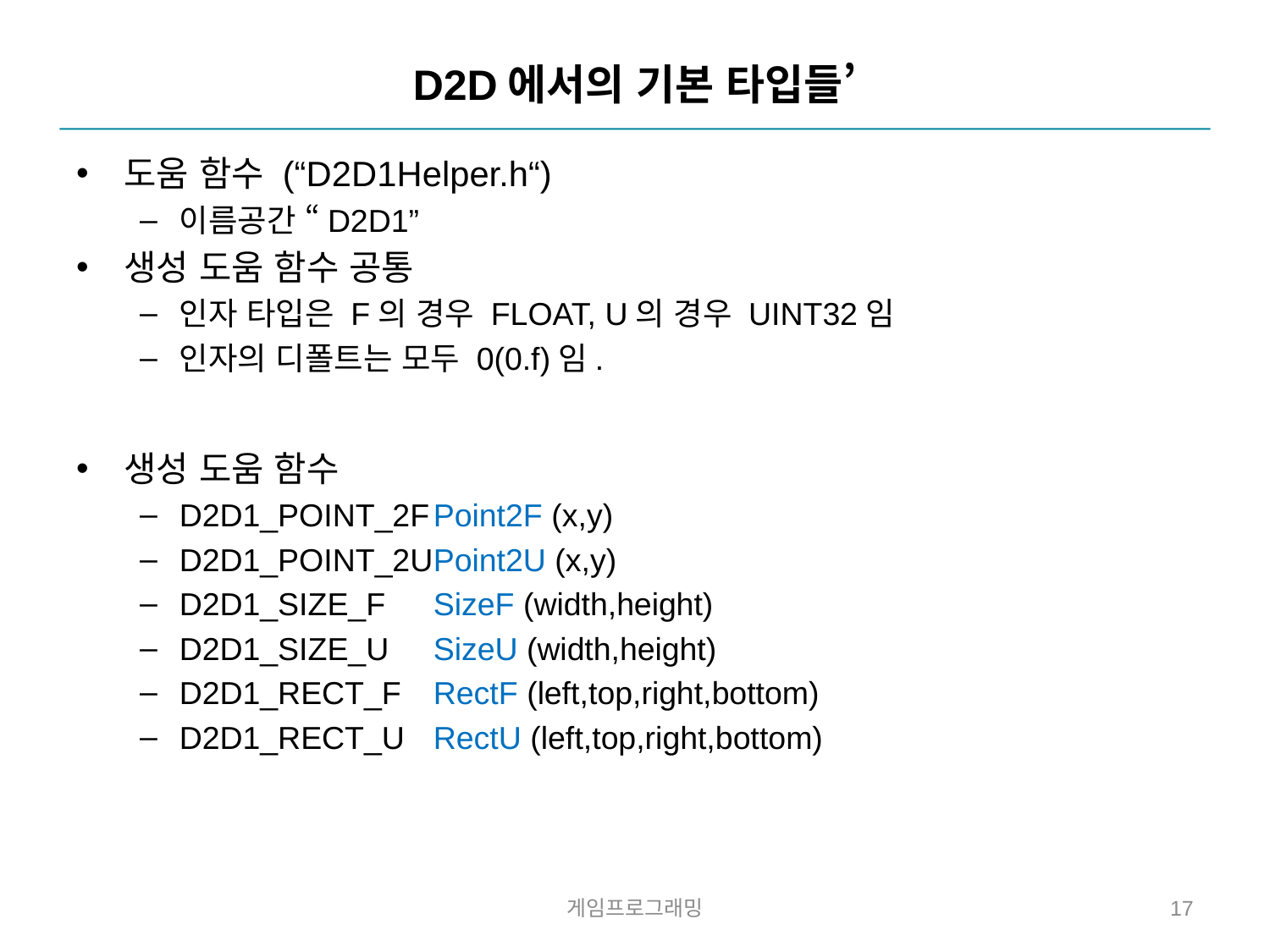

# D2D에서의 기본 타입들’
도움 함수 (“D2D1Helper.h“)
이름공간 “D2D1”
생성 도움 함수 공통
인자 타입은 F의 경우 FLOAT, U의 경우 UINT32임
인자의 디폴트는 모두 0(0.f)임.

생성 도움 함수
D2D1_POINT_2F	Point2F (x,y)
D2D1_POINT_2U	Point2U (x,y)
D2D1_SIZE_F	SizeF (width,height)
D2D1_SIZE_U	SizeU (width,height)
D2D1_RECT_F	RectF (left,top,right,bottom)
D2D1_RECT_U	RectU (left,top,right,bottom)

게임프로그래밍
17